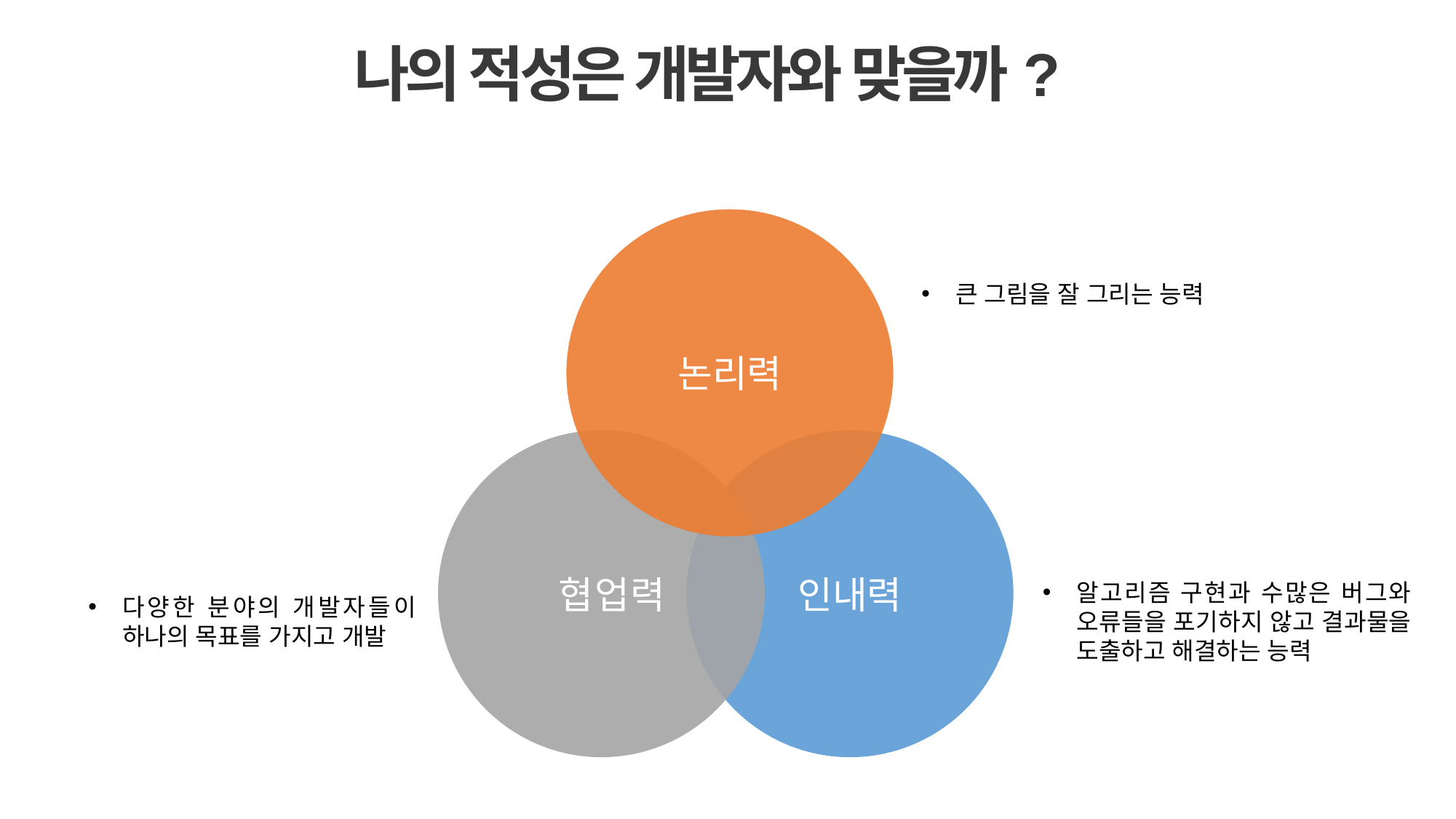

제목을 입력하세요
Part 2,
Part 2,
나의 적성은 개발자와 맞을까?
Lorem Ipsum is simply dummy text of the printing and typesetting industry
논리력
큰 그림을 잘 그리는 능력
논리력
 협업력
다양한 분야의 개발자들이 하나의 목표를 가지고 개발
인내력
알고리즘 구현과 수많은 버그와 오류들을 포기하지 않고 결과물을 도출하고 해결하는 능력